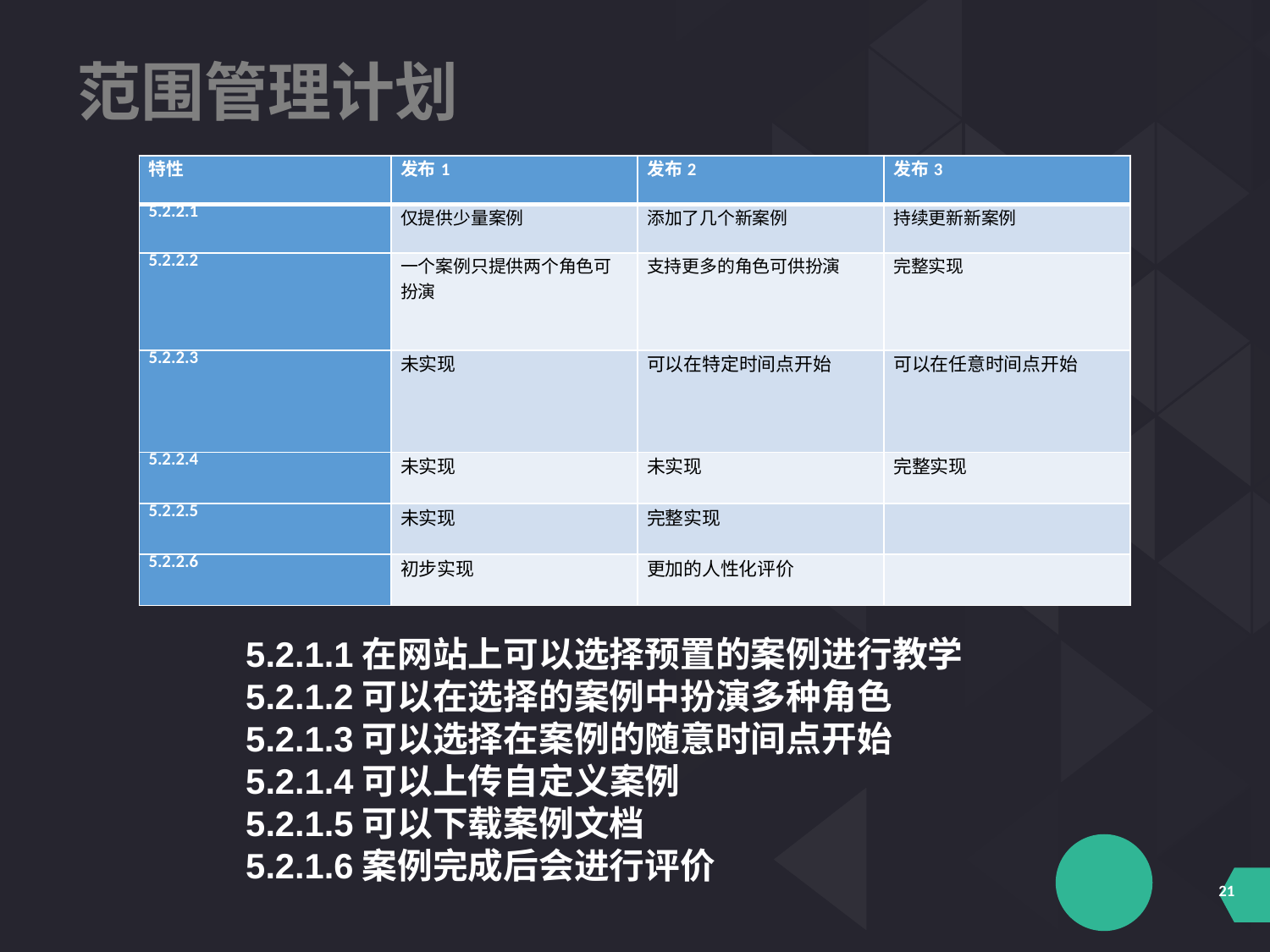

范围管理计划
| 特性 | 发布1 | 发布2 | 发布3 |
| --- | --- | --- | --- |
| 5.2.2.1 | 仅提供少量案例 | 添加了几个新案例 | 持续更新新案例 |
| 5.2.2.2 | 一个案例只提供两个角色可扮演 | 支持更多的角色可供扮演 | 完整实现 |
| 5.2.2.3 | 未实现 | 可以在特定时间点开始 | 可以在任意时间点开始 |
| 5.2.2.4 | 未实现 | 未实现 | 完整实现 |
| 5.2.2.5 | 未实现 | 完整实现 |  |
| 5.2.2.6 | 初步实现 | 更加的人性化评价 |  |

5.2.1.1在网站上可以选择预置的案例进行教学
5.2.1.2可以在选择的案例中扮演多种角色
5.2.1.3可以选择在案例的随意时间点开始
5.2.1.4可以上传自定义案例
5.2.1.5可以下载案例文档
5.2.1.6案例完成后会进行评价